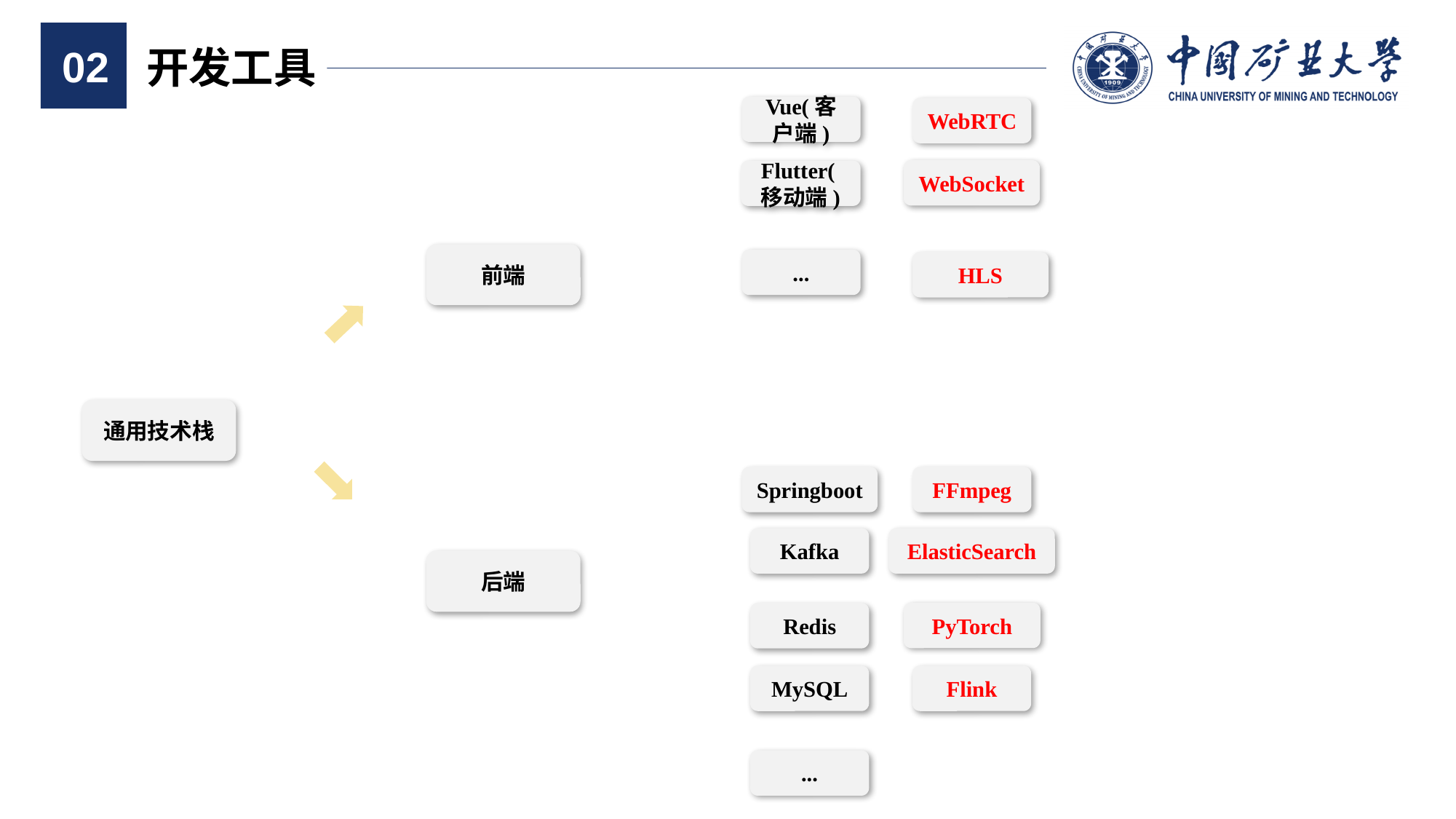

02
开发工具
Vue(客户端)
WebRTC
WebSocket
Flutter(移动端)
前端
...
HLS

通用技术栈

Springboot
FFmpeg
Kafka
ElasticSearch
后端
PyTorch
Redis
Flink
MySQL
...